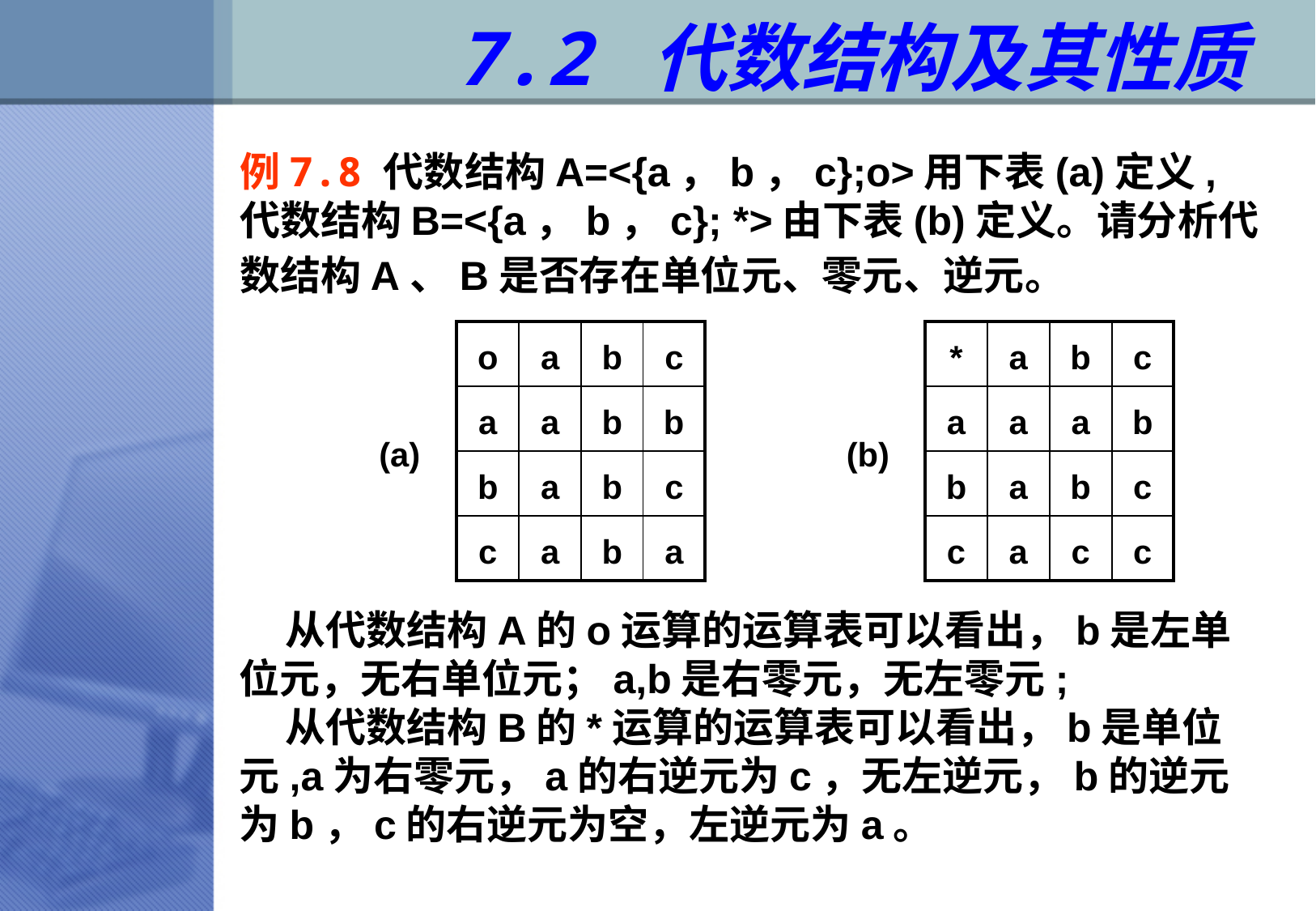

# 7.2 代数结构及其性质
例7.8 代数结构A=<{a，b，c};ο>用下表(a)定义, 代数结构B=<{a，b，c}; *>由下表(b)定义。请分析代数结构A、B是否存在单位元、零元、逆元。
| ο | a | b | c |
| --- | --- | --- | --- |
| a | a | b | b |
| b | a | b | c |
| c | a | b | a |
| \* | a | b | c |
| --- | --- | --- | --- |
| a | a | a | b |
| b | a | b | c |
| c | a | c | c |
(a)
(b)
    从代数结构A的ο运算的运算表可以看出，b是左单位元，无右单位元；a,b是右零元，无左零元;
    从代数结构B的*运算的运算表可以看出，b是单位元,a为右零元，a的右逆元为c，无左逆元，b的逆元为b，c的右逆元为空，左逆元为a。